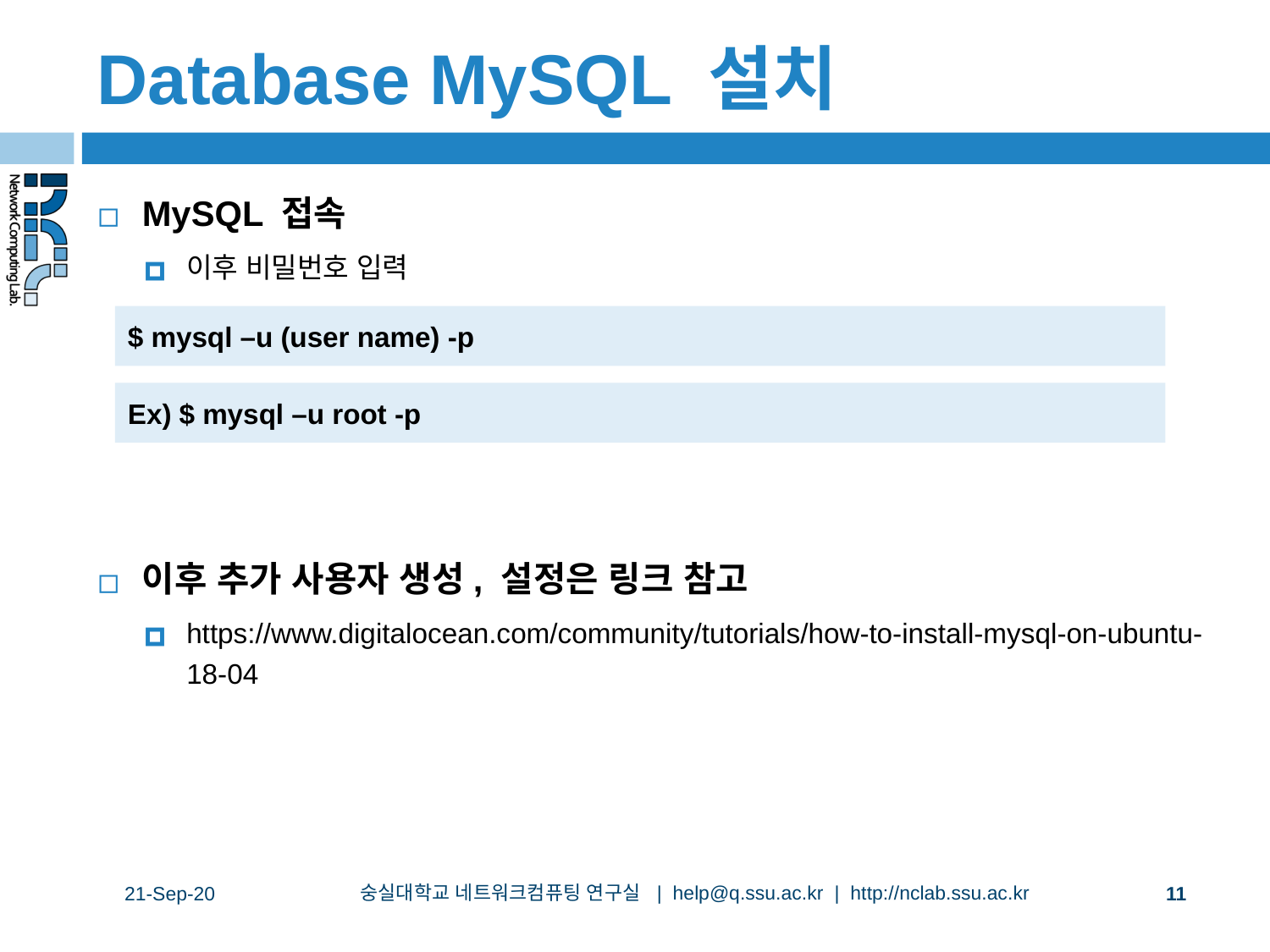

# Database MySQL 설치
MySQL 접속
이후 비밀번호 입력

이후 추가 사용자 생성, 설정은 링크 참고
https://www.digitalocean.com/community/tutorials/how-to-install-mysql-on-ubuntu-18-04

$ mysql –u (user name) -p
Ex) $ mysql –u root -p
숭실대학교 네트워크컴퓨팅 연구실  |  help@q.ssu.ac.kr  |  http://nclab.ssu.ac.kr
21-Sep-20
11